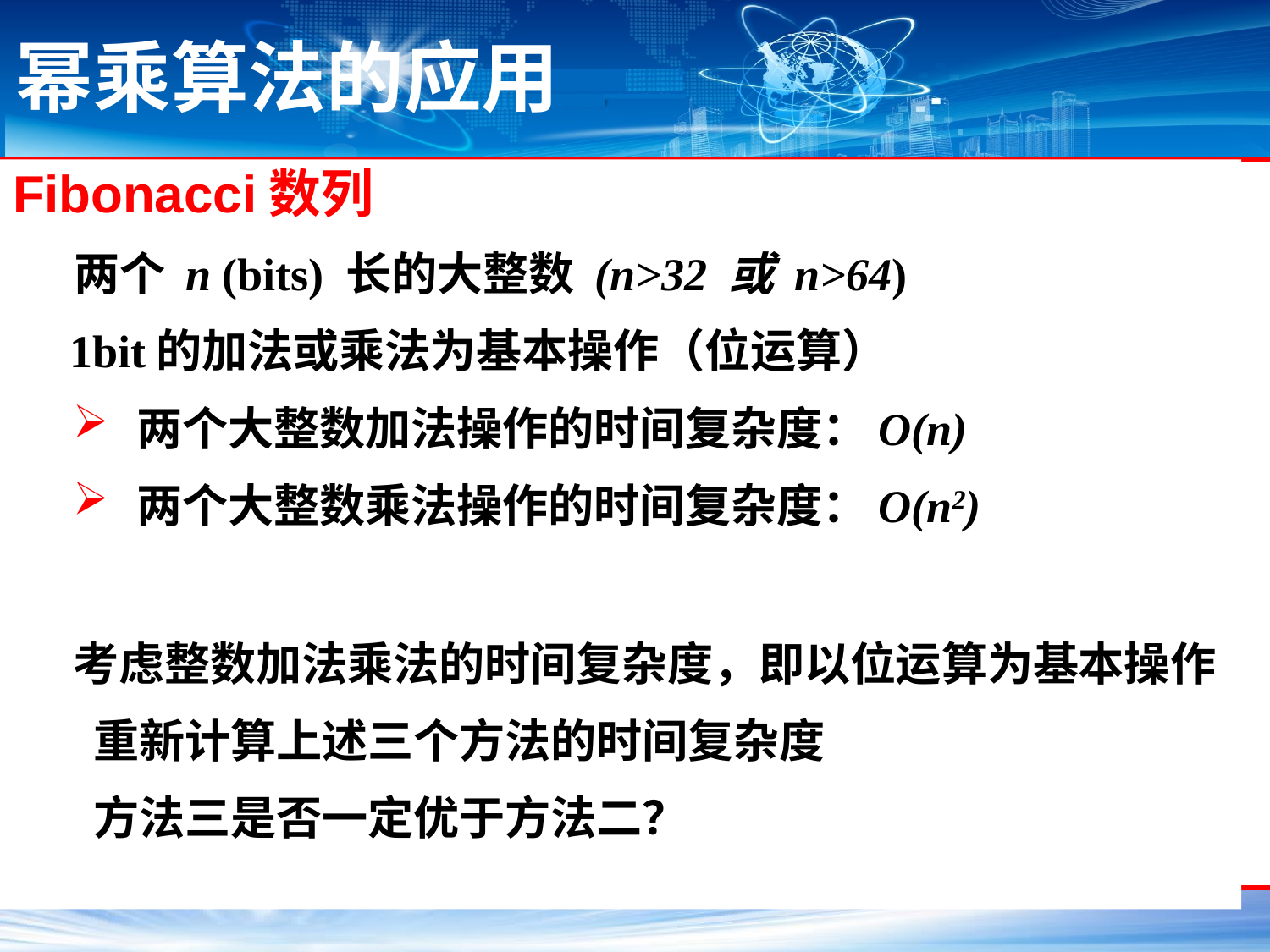

# 幂乘算法的应用
Fibonacci数列
     两个 n (bits) 长的大整数 (n>32 或 n>64)
     1bit的加法或乘法为基本操作（位运算）
两个大整数加法操作的时间复杂度：O(n)
两个大整数乘法操作的时间复杂度：O(n2)

考虑整数加法乘法的时间复杂度，即以位运算为基本操作
 重新计算上述三个方法的时间复杂度
 方法三是否一定优于方法二？